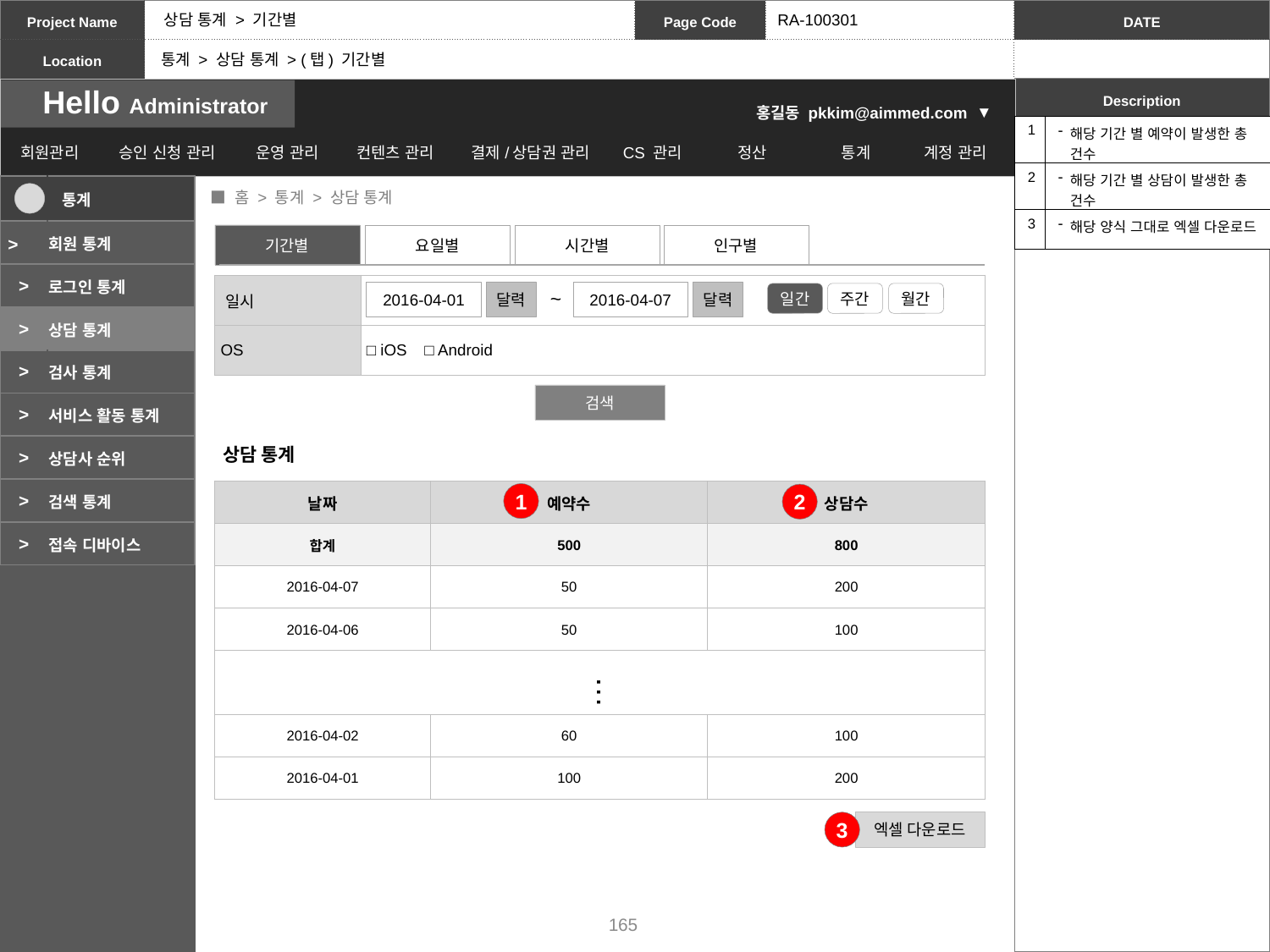

상담 통계 > 기간별
RA-100301
통계 > 상담 통계 > (탭) 기간별
| 1 | 해당 기간 별 예약이 발생한 총 건수 |
| --- | --- |
| 2 | 해당 기간 별 상담이 발생한 총 건수 |
| 3 | 해당 양식 그대로 엑셀 다운로드 |

|  | 통계 |
| --- | --- |
| > | 회원 통계 |
| > | 로그인 통계 |
| > | 상담 통계 |
| > | 검사 통계 |
| > | 서비스 활동 통계 |
| > | 상담사 순위 |
| > | 검색 통계 |
| > | 접속 디바이스 |
   ■ 홈 > 통계 > 상담 통계

기간별
요일별
시간별
인구별
| 일시 |  |
| --- | --- |
| OS | □ iOS □ Android |
~
2016-04-01
달력
2016-04-07
달력
일간
주간
월간
검색
상담 통계
| 날짜 | 예약수 | 상담수 |
| --- | --- | --- |
| 합계 | 500 | 800 |
| 2016-04-07 | 50 | 200 |
| 2016-04-06 | 50 | 100 |
|  |  |  |
| 2016-04-02 | 60 | 100 |
| 2016-04-01 | 100 | 200 |
1
2
…
…
3
엑셀 다운로드
165